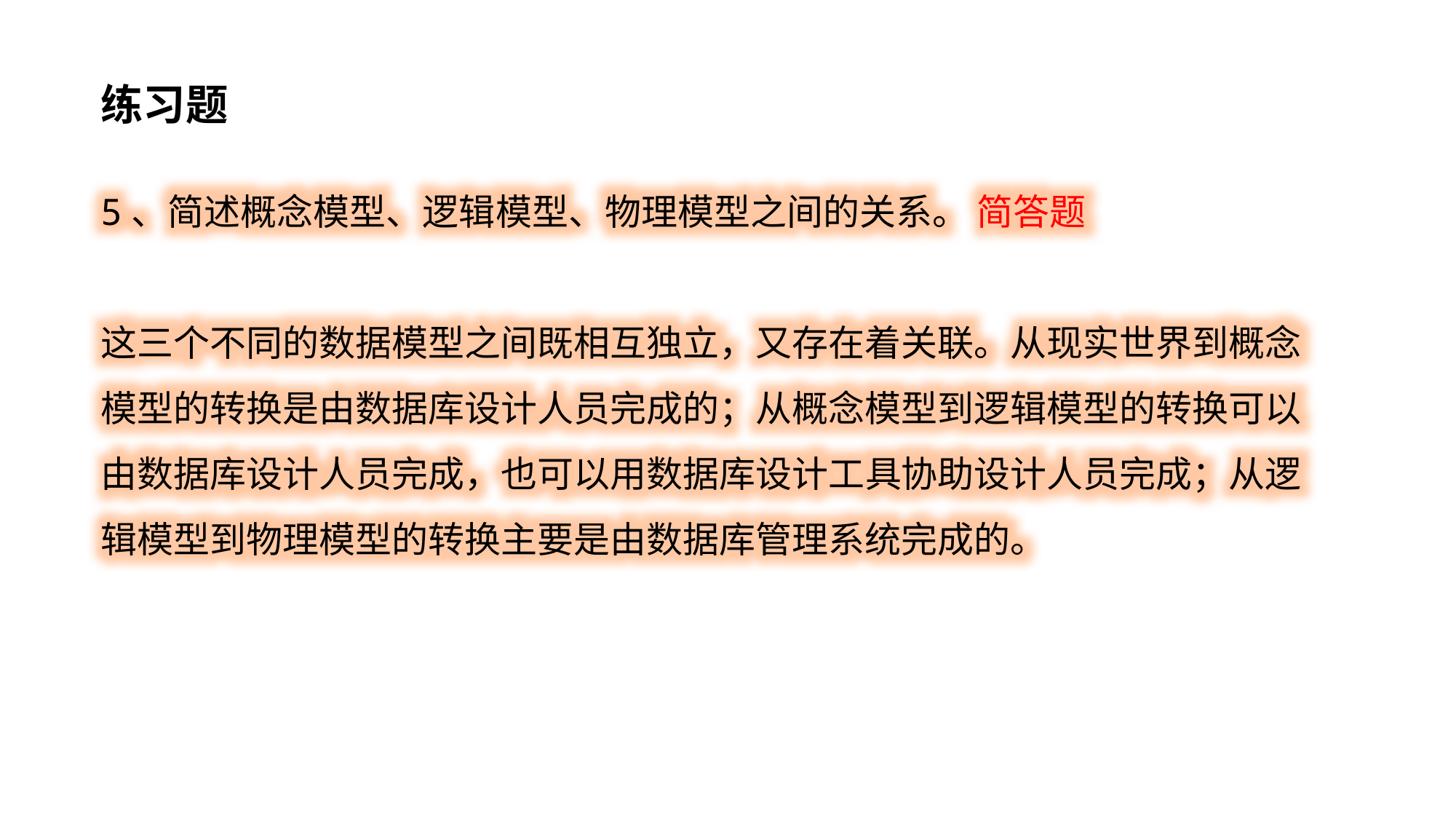

练习题
5、简述概念模型、逻辑模型、物理模型之间的关系。 简答题

这三个不同的数据模型之间既相互独立，又存在着关联。从现实世界到概念模型的转换是由数据库设计人员完成的；从概念模型到逻辑模型的转换可以由数据库设计人员完成，也可以用数据库设计工具协助设计人员完成；从逻辑模型到物理模型的转换主要是由数据库管理系统完成的。